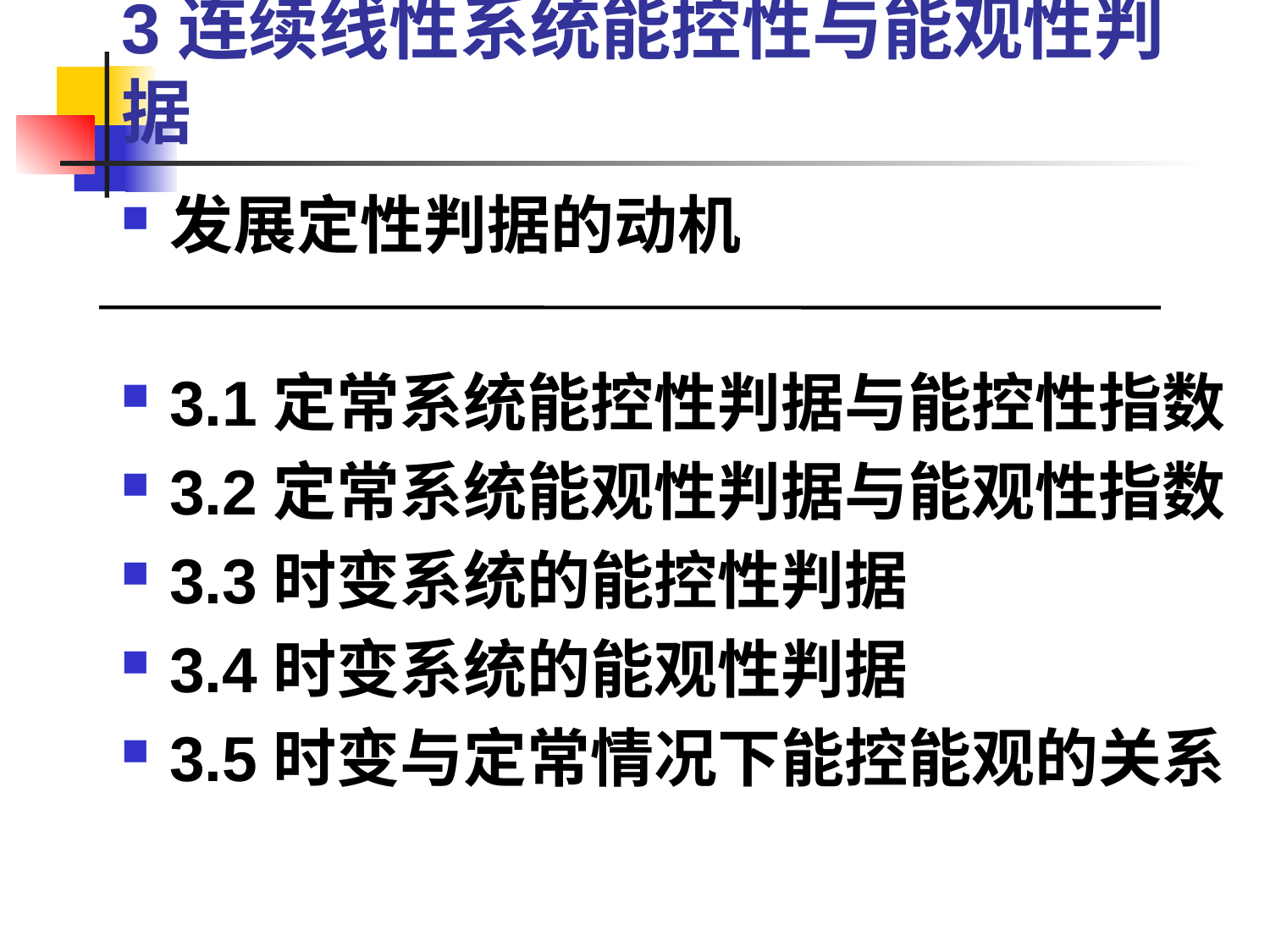

# 3连续线性系统能控性与能观性判据
发展定性判据的动机

3.1定常系统能控性判据与能控性指数
3.2定常系统能观性判据与能观性指数
3.3时变系统的能控性判据
3.4时变系统的能观性判据
3.5时变与定常情况下能控能观的关系